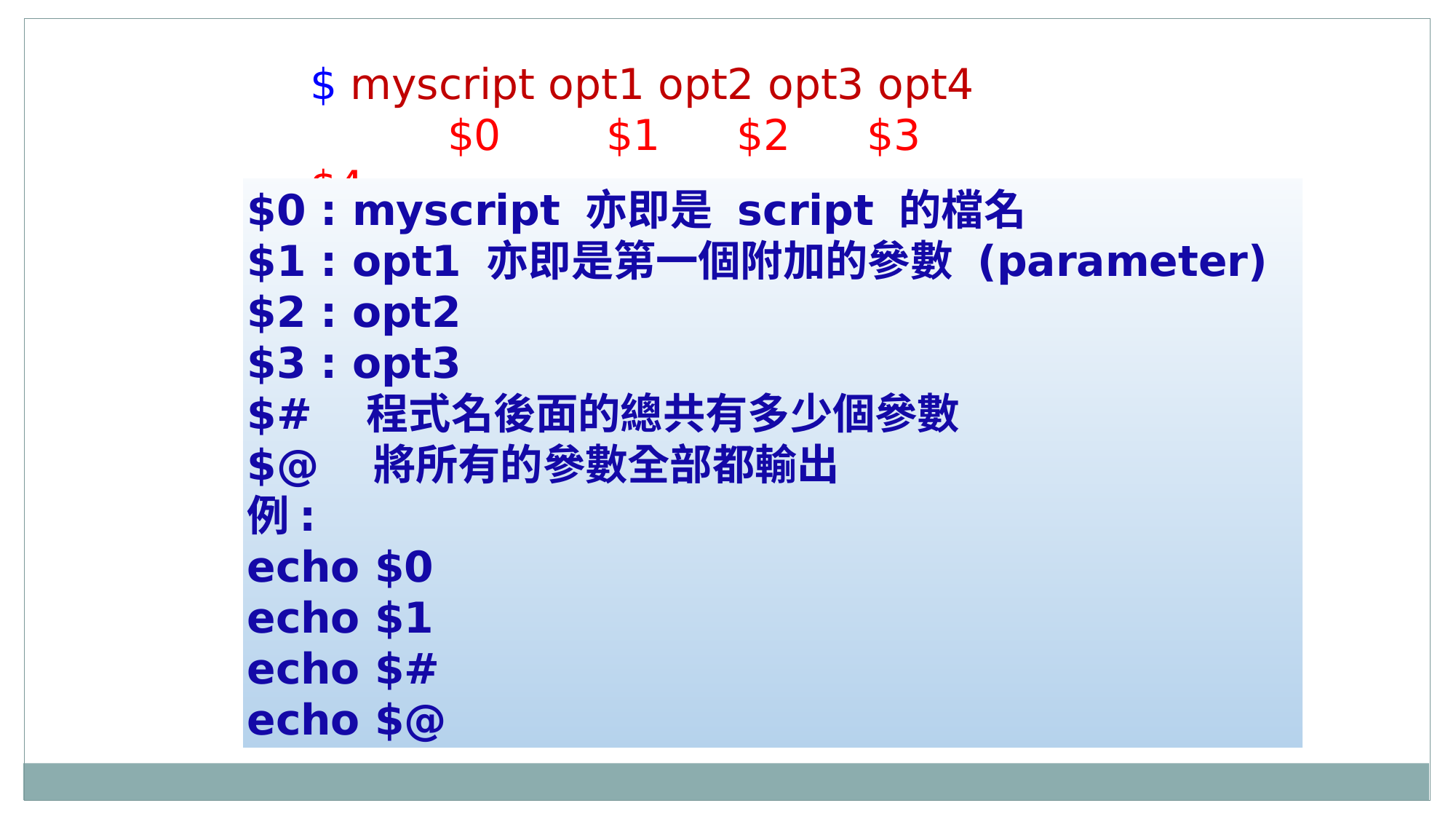

$ myscript opt1 opt2 opt3 opt4
　　　$0　　$1　 $2　 $3 　$4
$0 : myscript 亦即是 script 的檔名
$1 : opt1 亦即是第一個附加的參數 (parameter)
$2 : opt2
$3 : opt3
$#   程式名後面的總共有多少個參數
$@   將所有的參數全部都輸出
例:
echo $0
echo $1
echo $#
echo $@